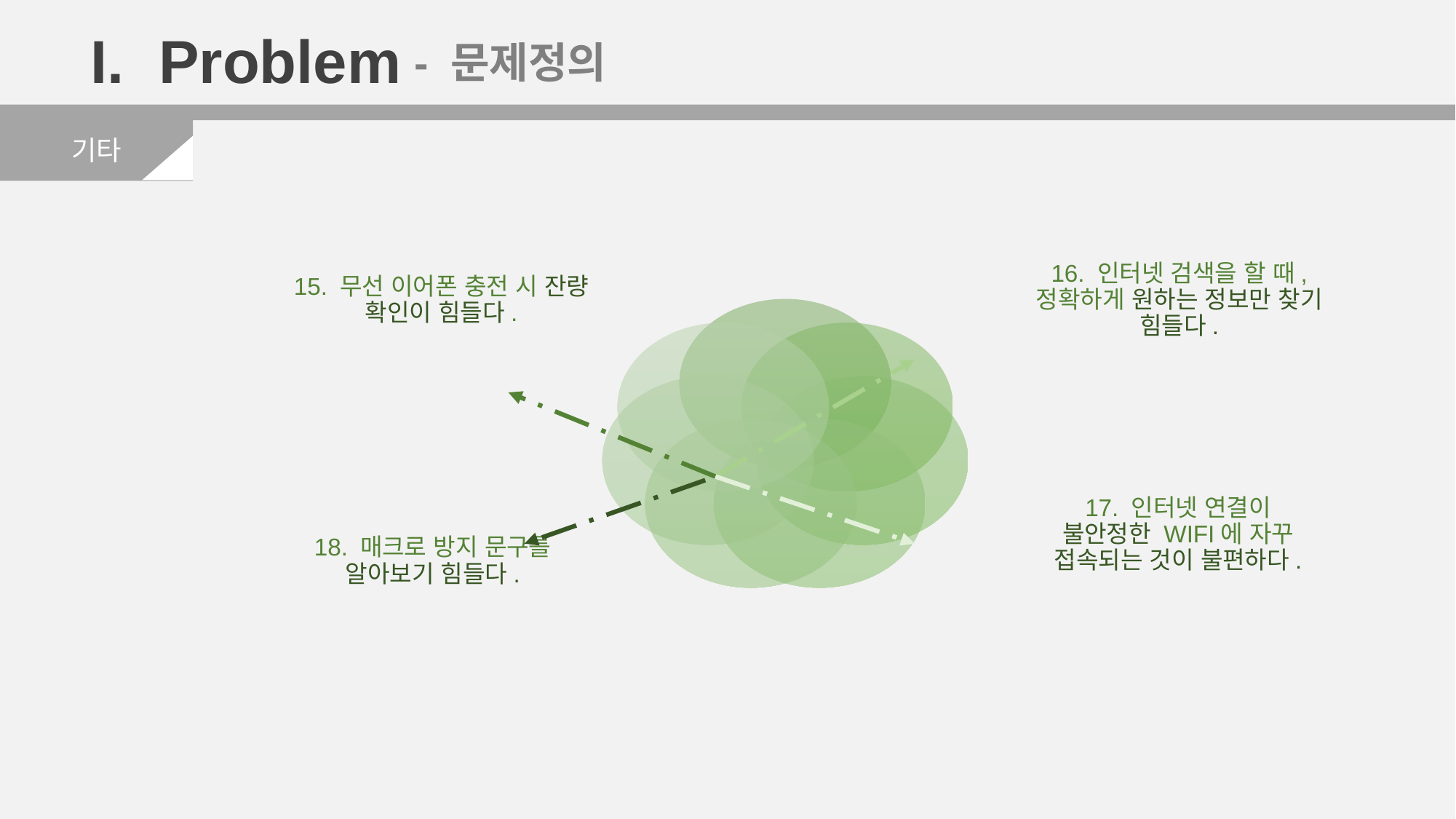

Problem
- 문제정의

기타

16. 인터넷 검색을 할 때, 정확하게 원하는 정보만 찾기 힘들다.

18. 매크로 방지 문구를 알아보기 힘들다.

17. 인터넷 연결이 불안정한 WIFI에 자꾸 접속되는 것이 불편하다.
15. 무선 이어폰 충전 시 잔량 확인이 힘들다.